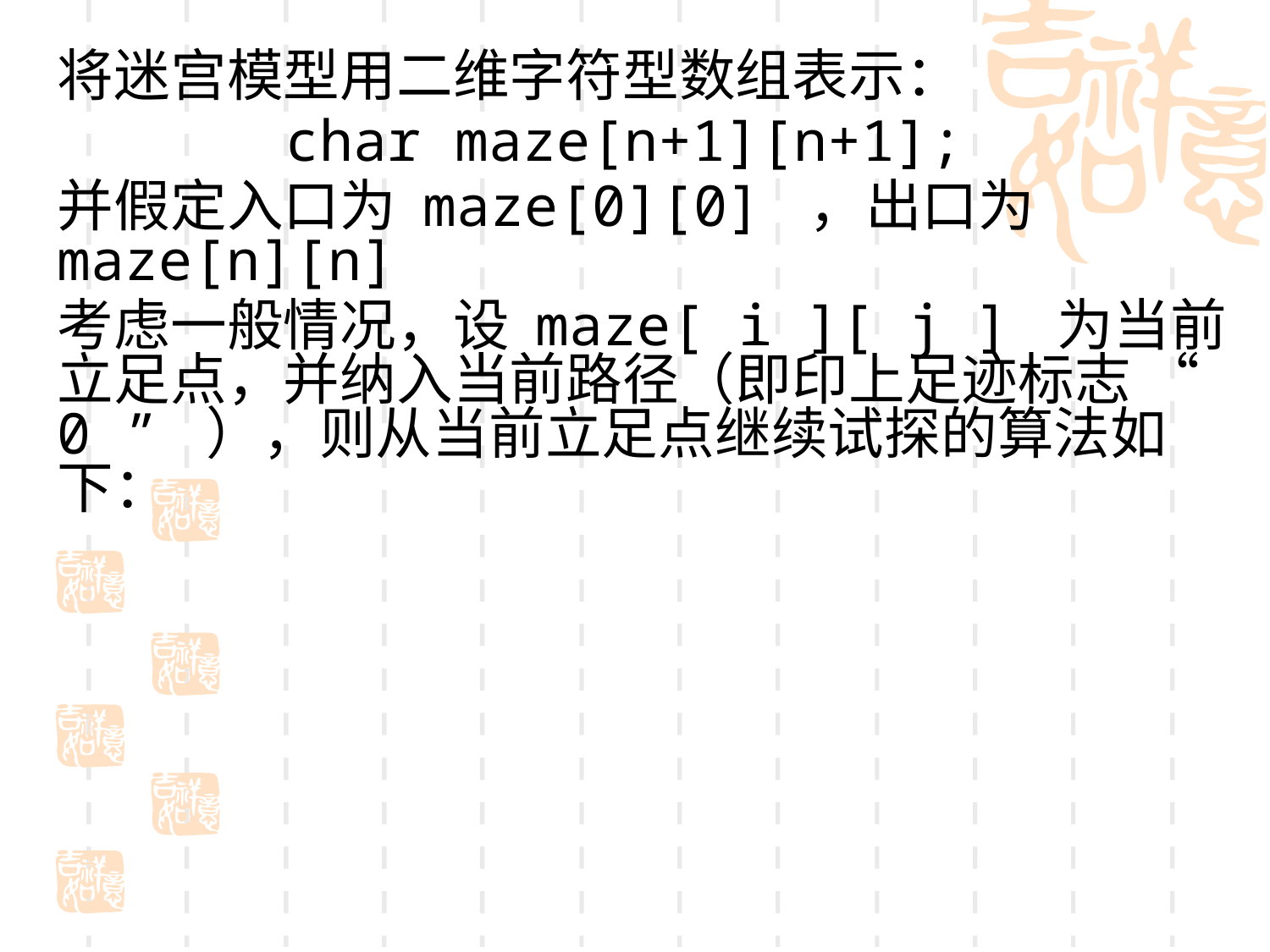

将迷宫模型用二维字符型数组表示：
	   char maze[n+1][n+1];
并假定入口为 maze[0][0] ，出口为maze[n][n]
考虑一般情况，设 maze[ i ][ j ] 为当前立足点，并纳入当前路径（即印上足迹标志 “ 0 ” ），则从当前立足点继续试探的算法如下：